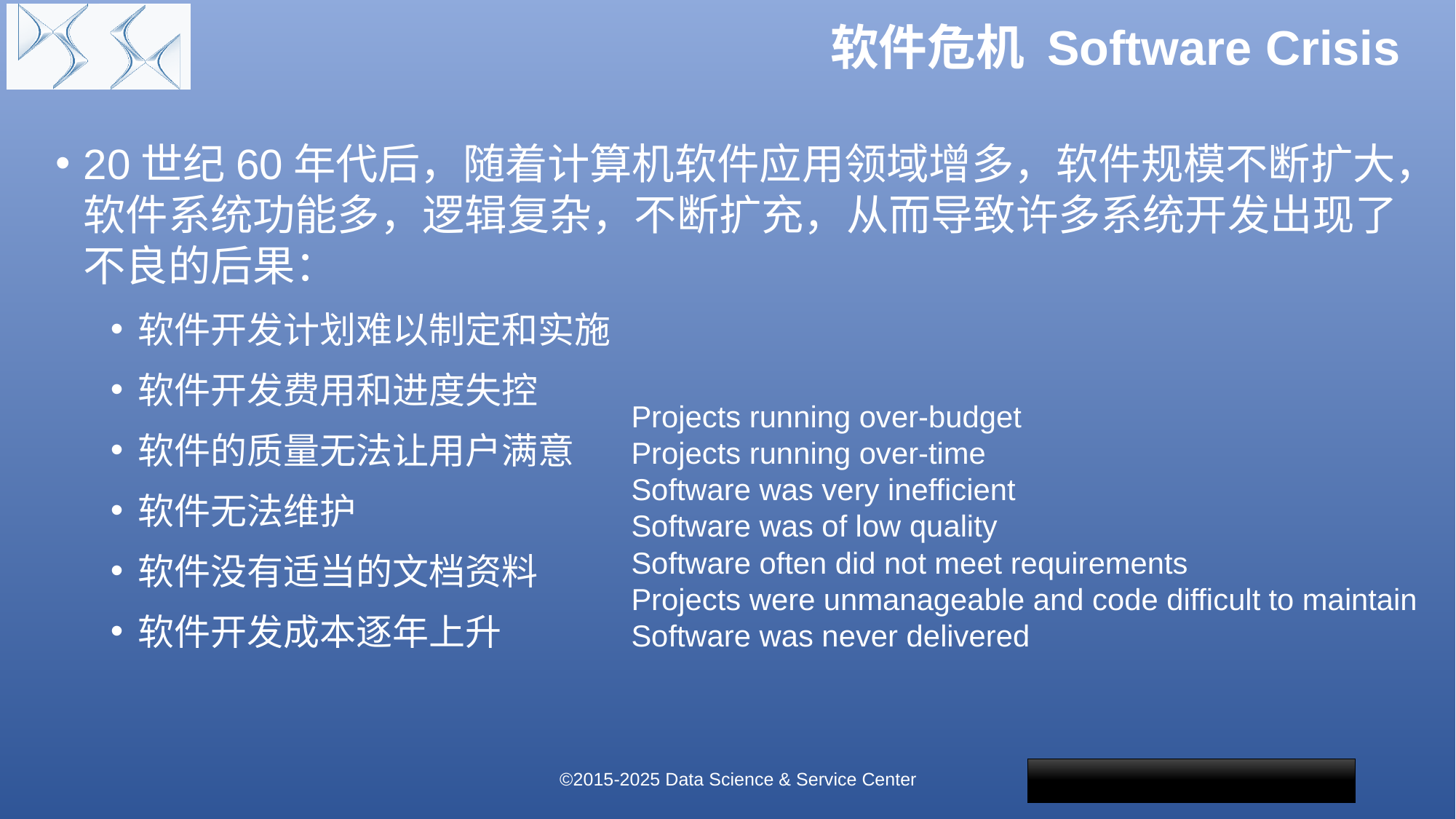

# 软件危机 Software Crisis
20世纪60年代后，随着计算机软件应用领域增多，软件规模不断扩大，软件系统功能多，逻辑复杂，不断扩充，从而导致许多系统开发出现了不良的后果：
软件开发计划难以制定和实施
软件开发费用和进度失控
软件的质量无法让用户满意
软件无法维护
软件没有适当的文档资料
软件开发成本逐年上升
Projects running over-budget
Projects running over-time
Software was very inefficient
Software was of low quality
Software often did not meet requirements
Projects were unmanageable and code difficult to maintain
Software was never delivered

©2015-2025 Data Science & Service Center
8